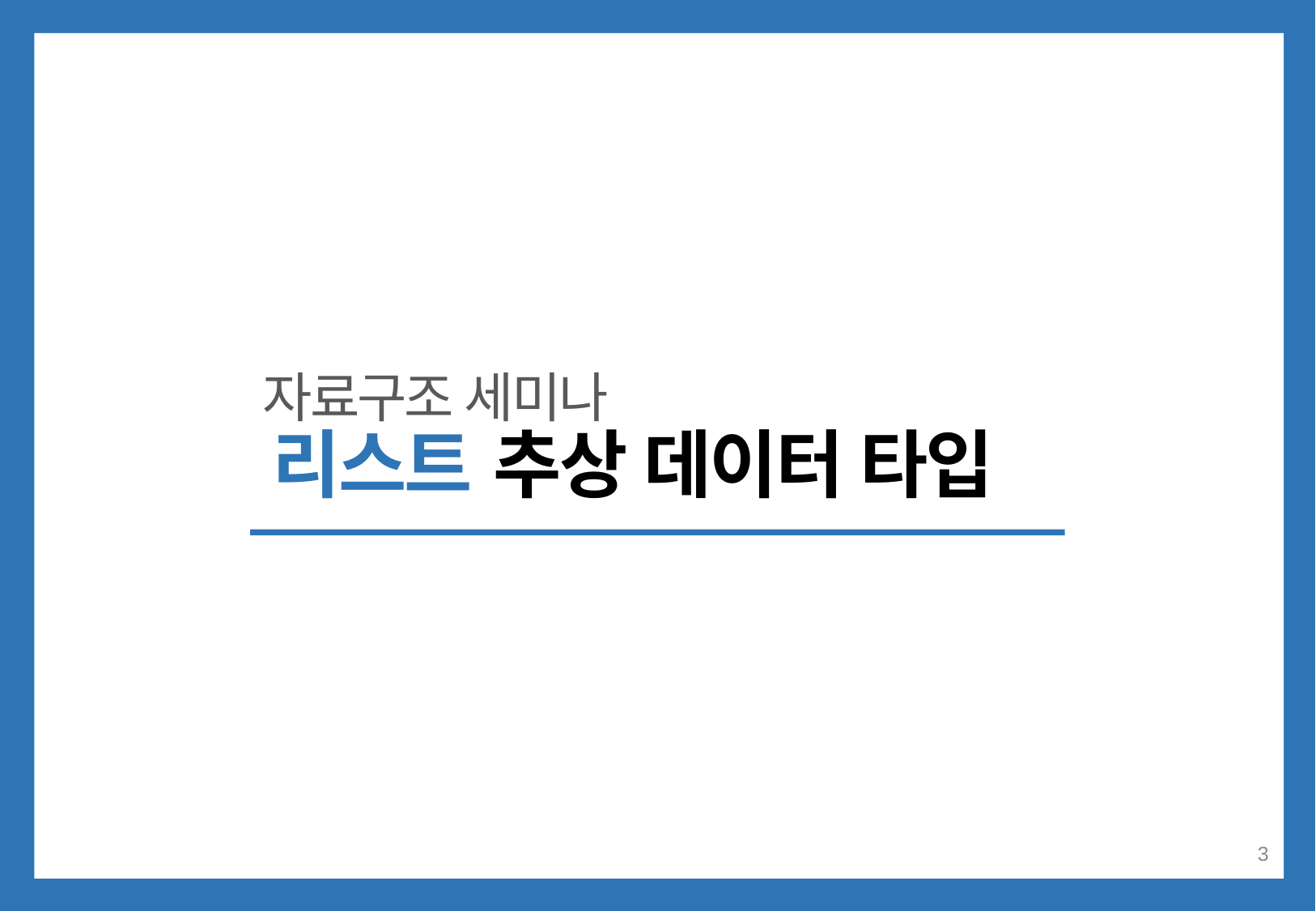

자료구조 세미나
리스트 추상 데이터 타입

3